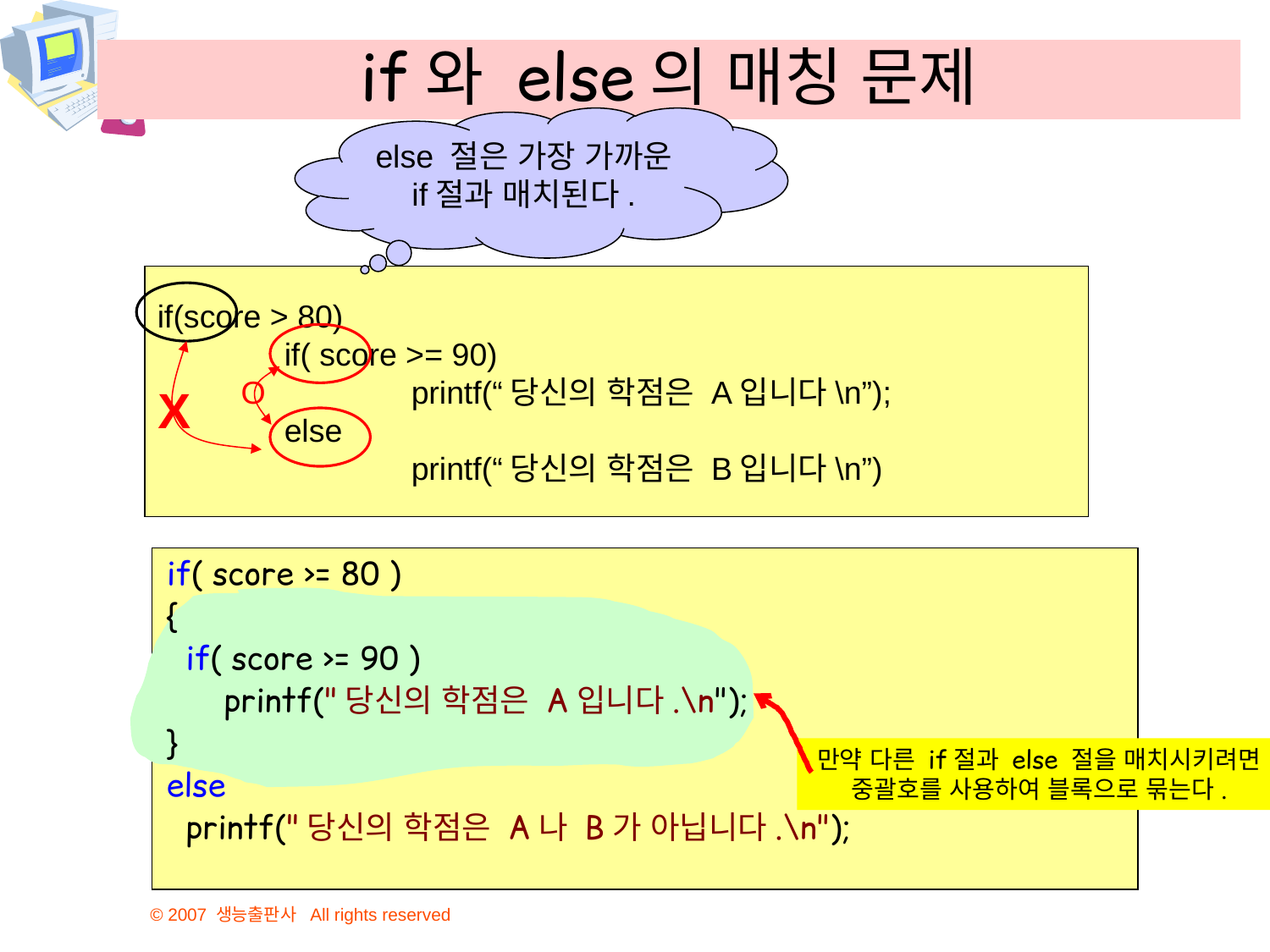

# if와 else의 매칭 문제
else 절은 가장 가까운 if절과 매치된다.
if(score > 80)
	if( score >= 90)
		printf(“당신의 학점은 A입니다\n”);
	else
		printf(“당신의 학점은 B입니다\n”)

O

X

if( score >= 80 )
{
  if( score >= 90 )
      printf("당신의 학점은 A입니다.\n");
}
else
  printf("당신의 학점은 A나 B가 아닙니다.\n");

만약 다른 if절과 else 절을 매치시키려면 중괄호를 사용하여 블록으로 묶는다.